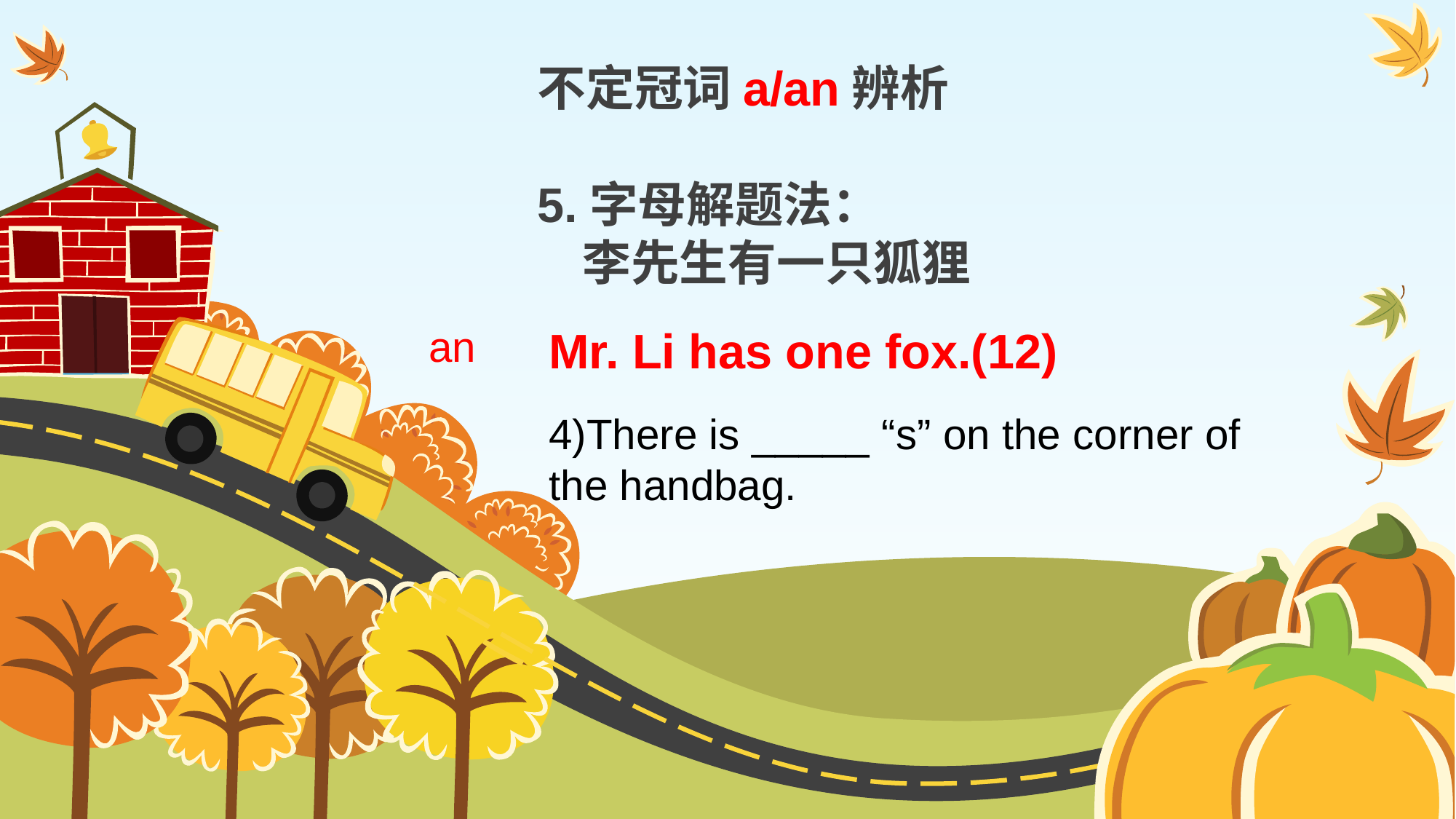

不定冠词a/an辨析

5.字母解题法：
   李先生有一只狐狸

an
Mr. Li has one fox.(12)
4)There is _____ “s” on the corner of the handbag.